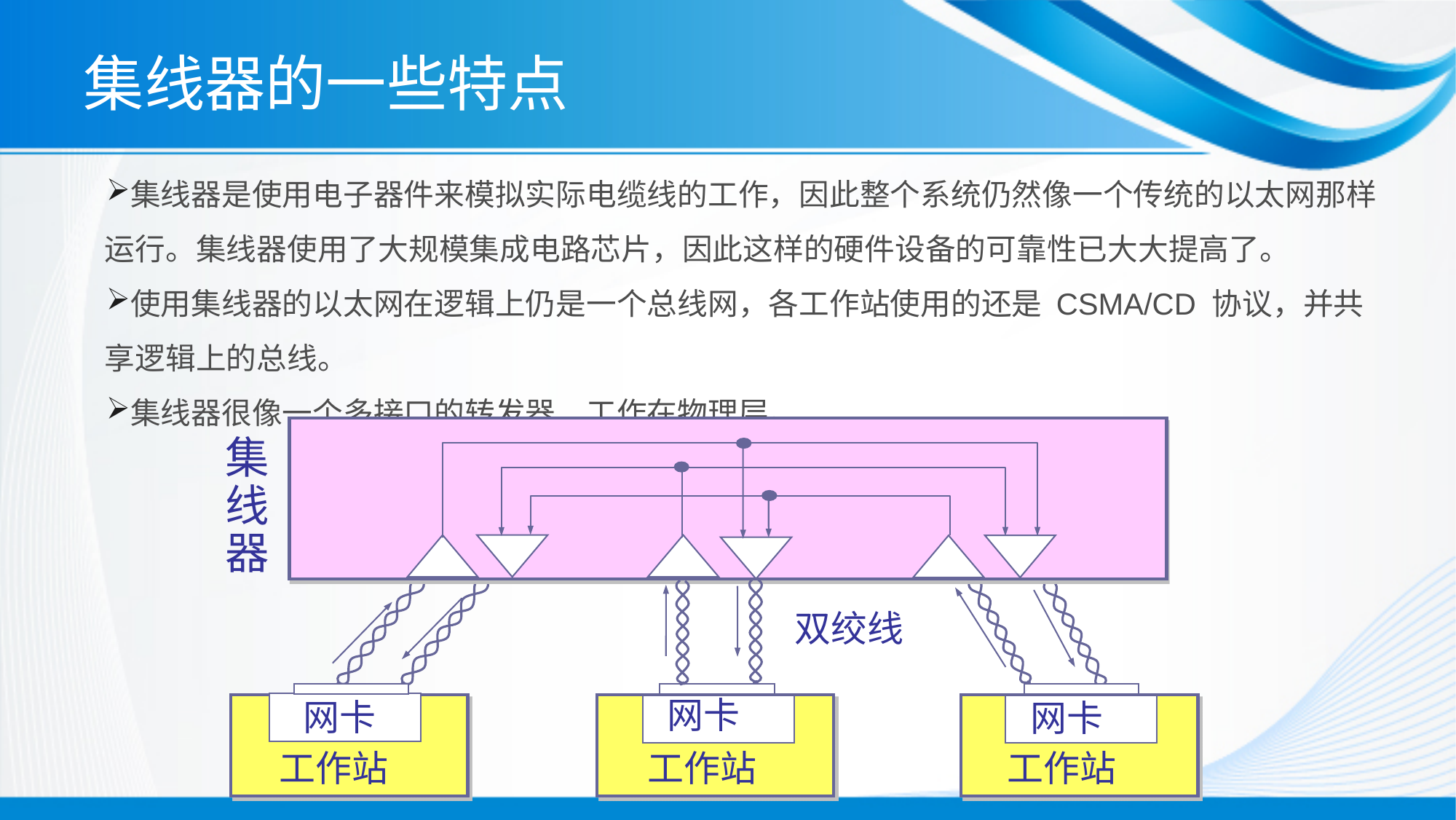

# 集线器的一些特点
集线器是使用电子器件来模拟实际电缆线的工作，因此整个系统仍然像一个传统的以太网那样运行。集线器使用了大规模集成电路芯片，因此这样的硬件设备的可靠性已大大提高了。
使用集线器的以太网在逻辑上仍是一个总线网，各工作站使用的还是 CSMA/CD 协议，并共享逻辑上的总线。
集线器很像一个多接口的转发器，工作在物理层。

集
线
器

双绞线

网卡
网卡
网卡

工作站
工作站
工作站